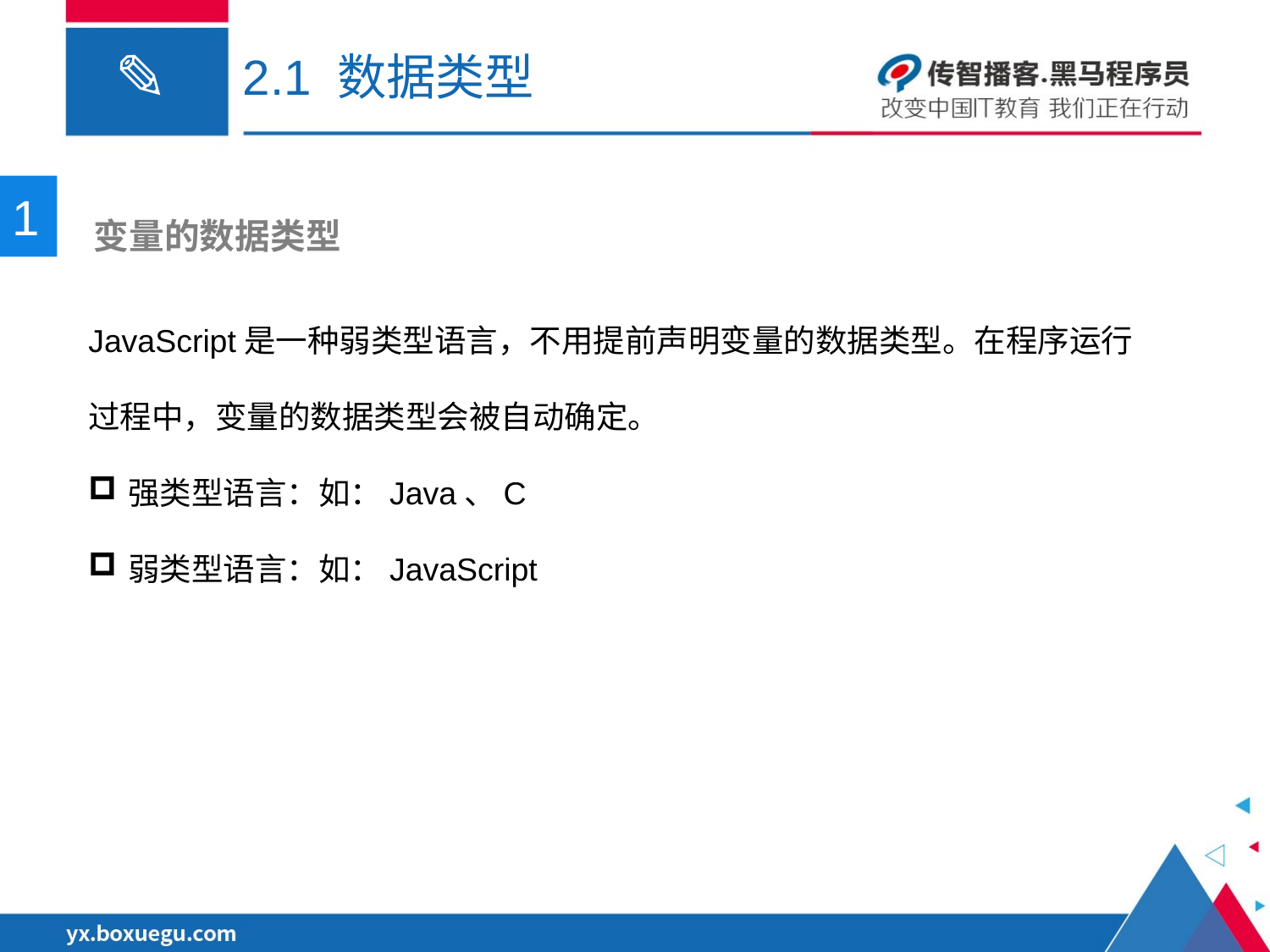

# 2.1 数据类型

1
  变量的数据类型
JavaScript是一种弱类型语言，不用提前声明变量的数据类型。在程序运行过程中，变量的数据类型会被自动确定。
强类型语言：如：Java、C
弱类型语言：如：JavaScript